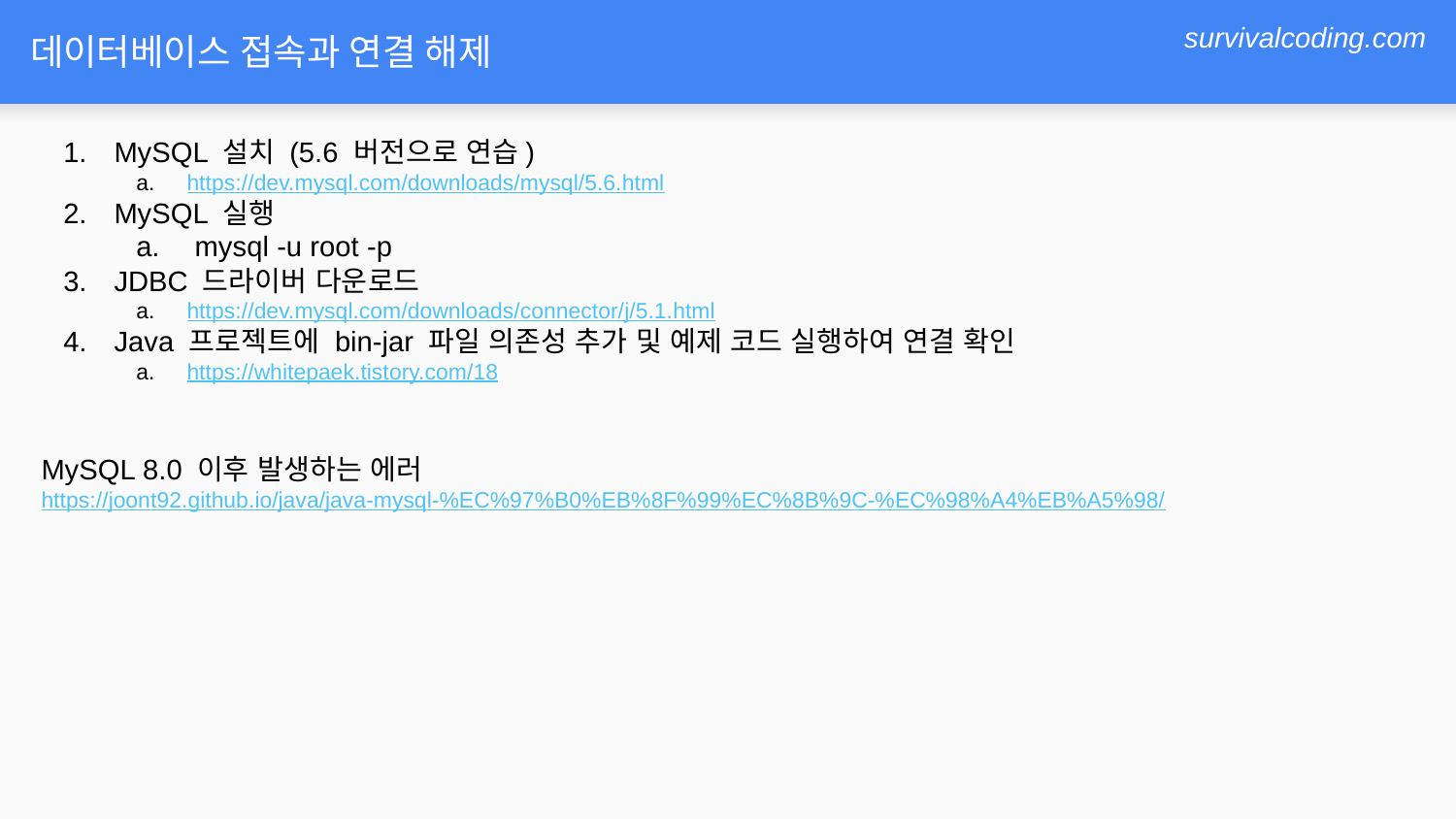

# 데이터베이스 접속과 연결 해제
MySQL 설치 (5.6 버전으로 연습)
https://dev.mysql.com/downloads/mysql/5.6.html
MySQL 실행
 mysql -u root -p
JDBC 드라이버 다운로드
https://dev.mysql.com/downloads/connector/j/5.1.html
Java 프로젝트에 bin-jar 파일 의존성 추가 및 예제 코드 실행하여 연결 확인
https://whitepaek.tistory.com/18

MySQL 8.0 이후 발생하는 에러
https://joont92.github.io/java/java-mysql-%EC%97%B0%EB%8F%99%EC%8B%9C-%EC%98%A4%EB%A5%98/